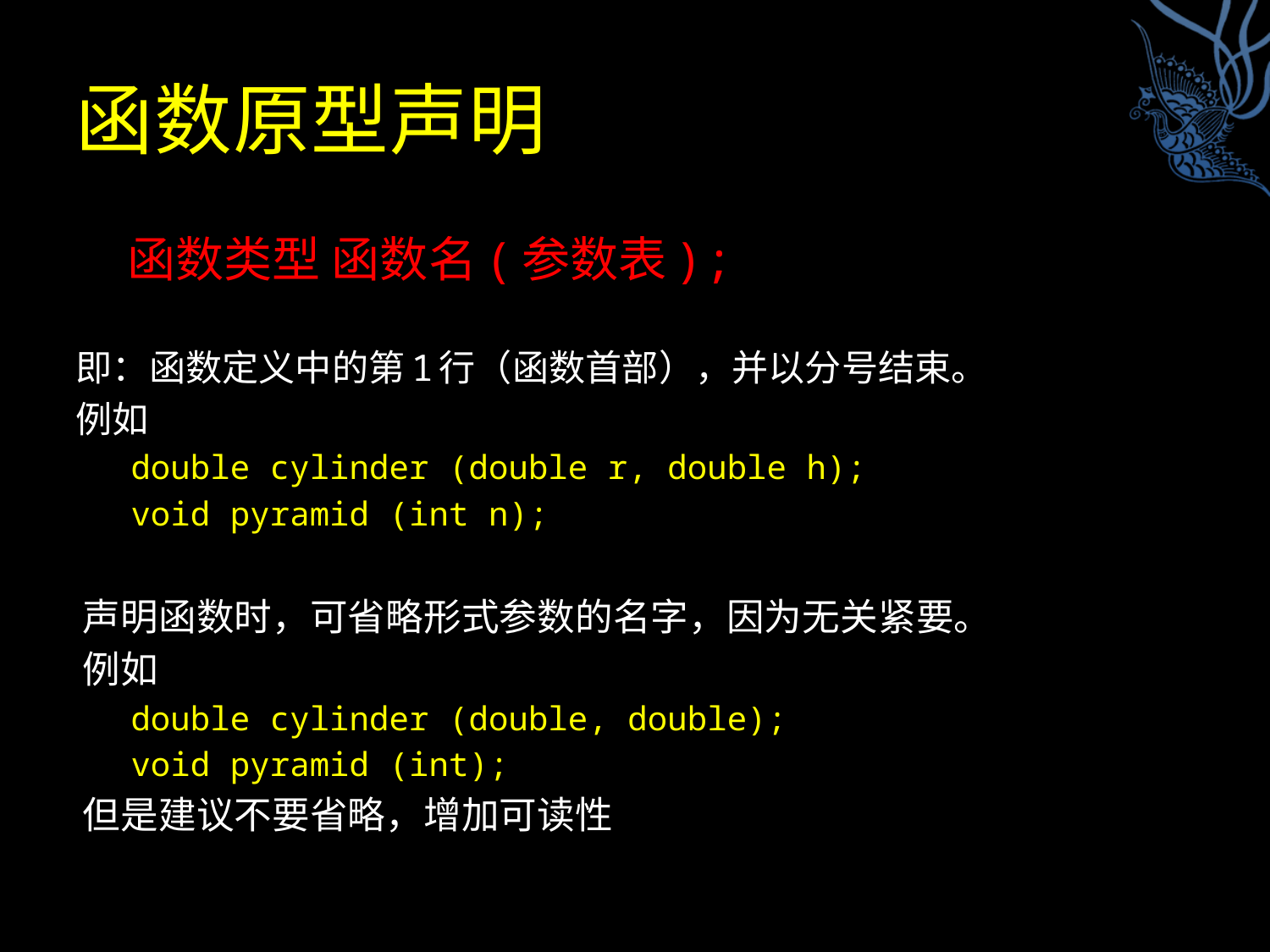

# 函数原型声明
    函数类型 函数名(参数表);

即：函数定义中的第1行（函数首部），并以分号结束。
例如
double cylinder (double r, double h);
void pyramid (int n);

声明函数时，可省略形式参数的名字，因为无关紧要。
例如
double cylinder (double, double);
void pyramid (int);
但是建议不要省略，增加可读性